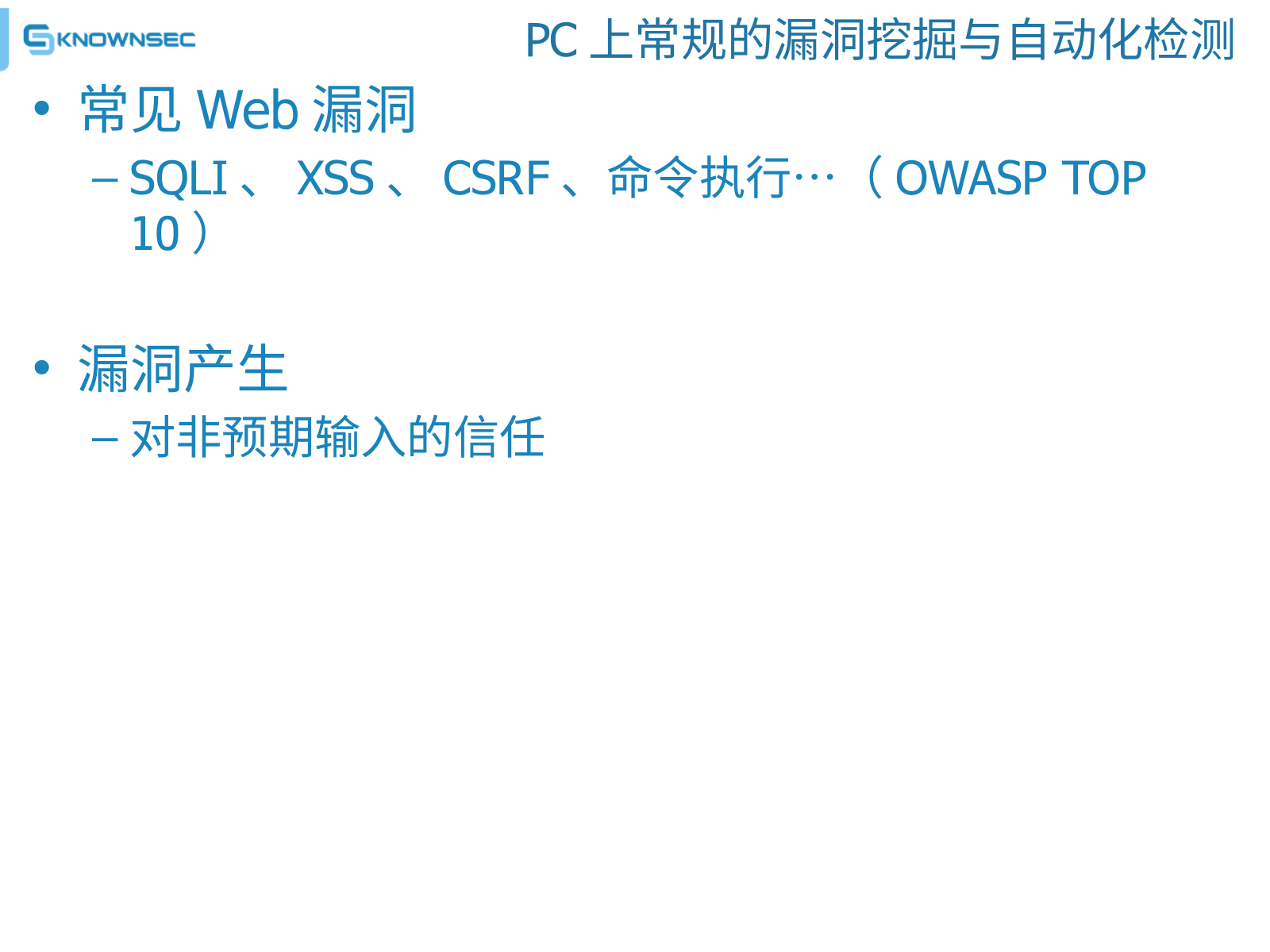

# PC上常规的漏洞挖掘与自动化检测
常见Web漏洞
SQLI、XSS、CSRF、命令执行…（OWASP TOP 10）

漏洞产生
对非预期输入的信任